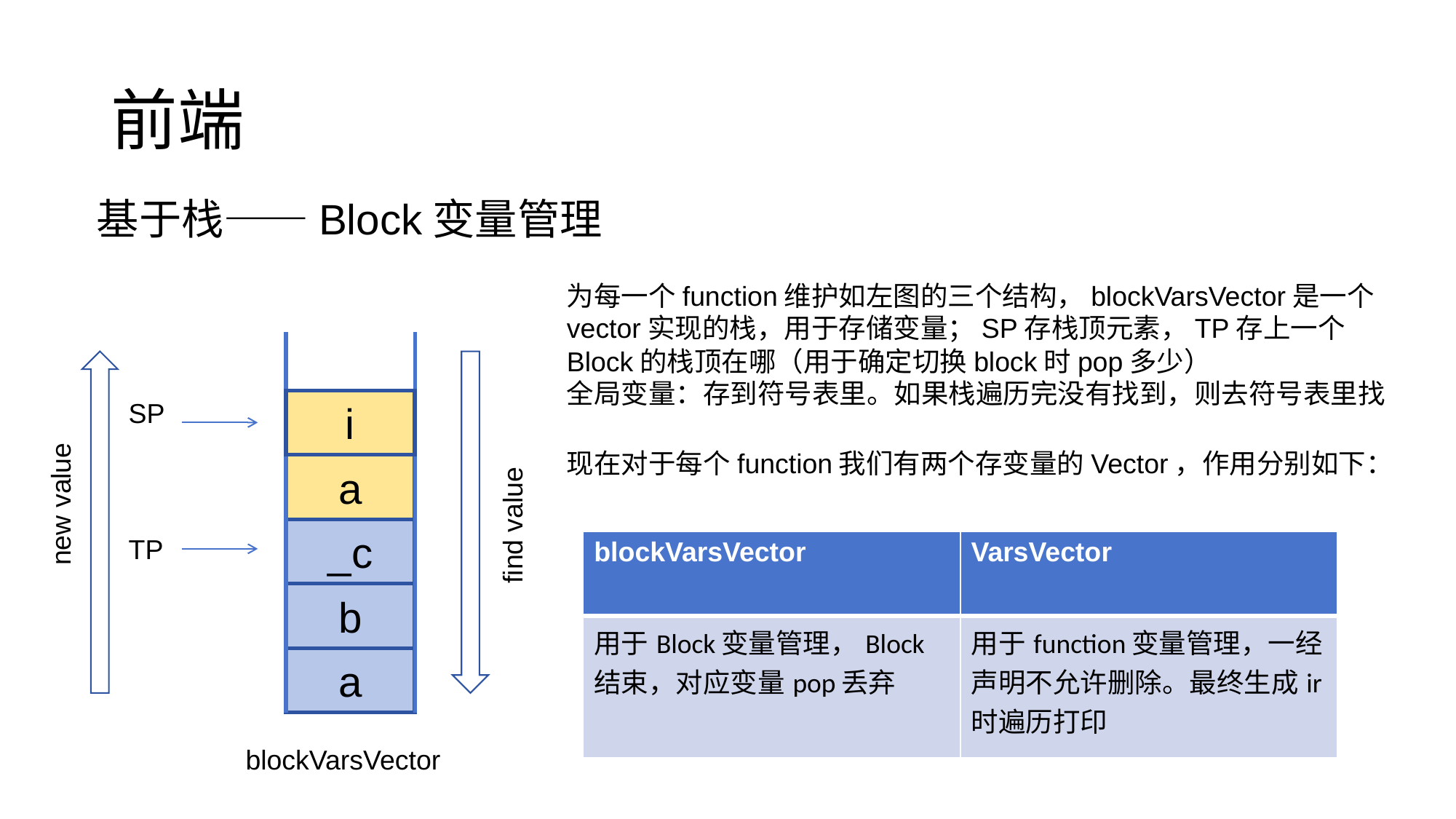

# 前端
基于栈——Block变量管理
为每一个function维护如左图的三个结构，blockVarsVector是一个vector实现的栈，用于存储变量；SP存栈顶元素，TP存上一个Block的栈顶在哪（用于确定切换block时pop多少）
全局变量：存到符号表里。如果栈遍历完没有找到，则去符号表里找

SP
i
现在对于每个function我们有两个存变量的Vector，作用分别如下：
a
new value
find value
_c
TP
| blockVarsVector | VarsVector |
| --- | --- |
| 用于Block变量管理，Block结束，对应变量pop丢弃 | 用于function变量管理，一经声明不允许删除。最终生成ir时遍历打印 |
b
a
blockVarsVector